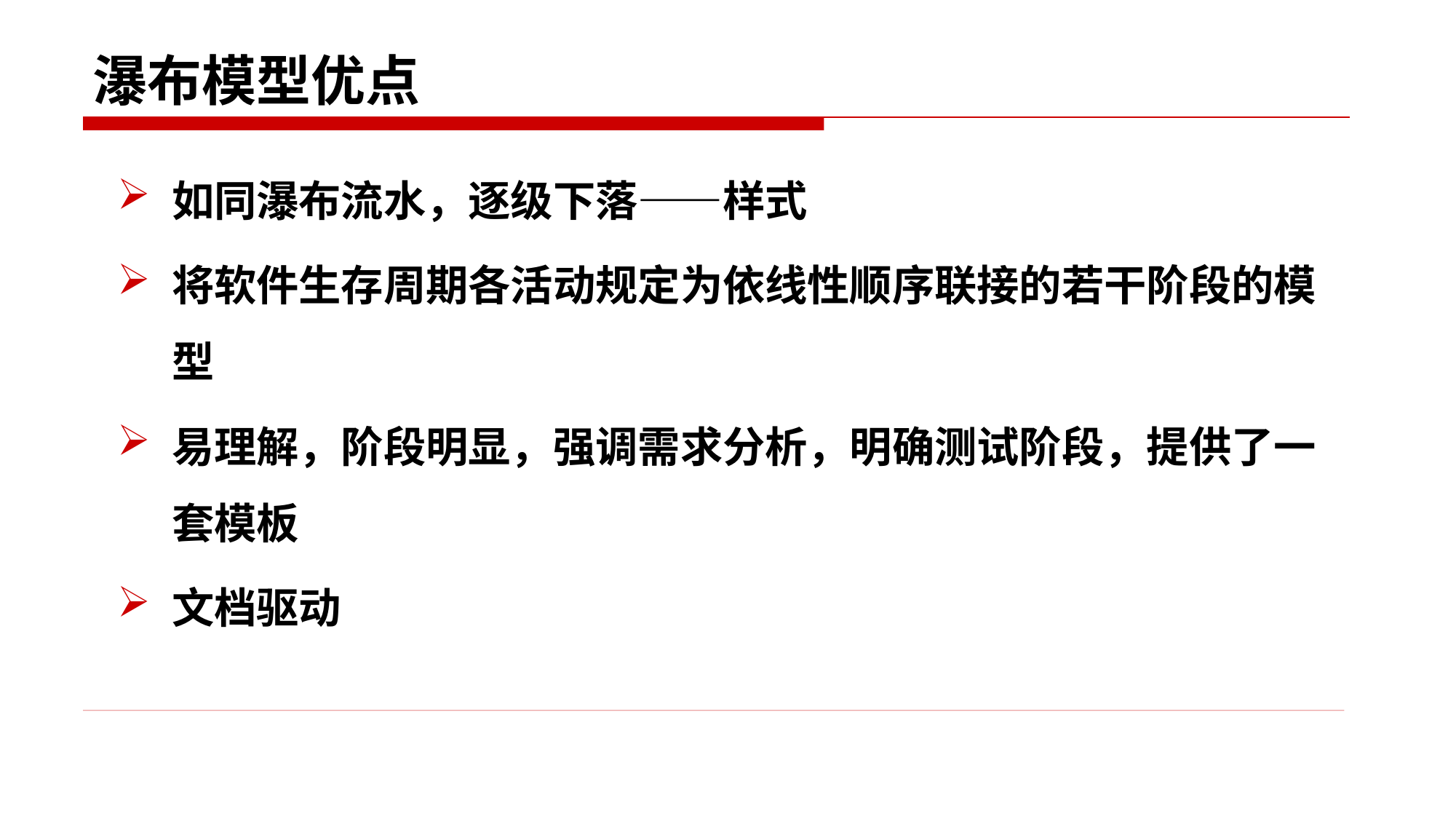

# 瀑布模型优点
如同瀑布流水，逐级下落——样式
将软件生存周期各活动规定为依线性顺序联接的若干阶段的模型
易理解，阶段明显，强调需求分析，明确测试阶段，提供了一套模板
文档驱动